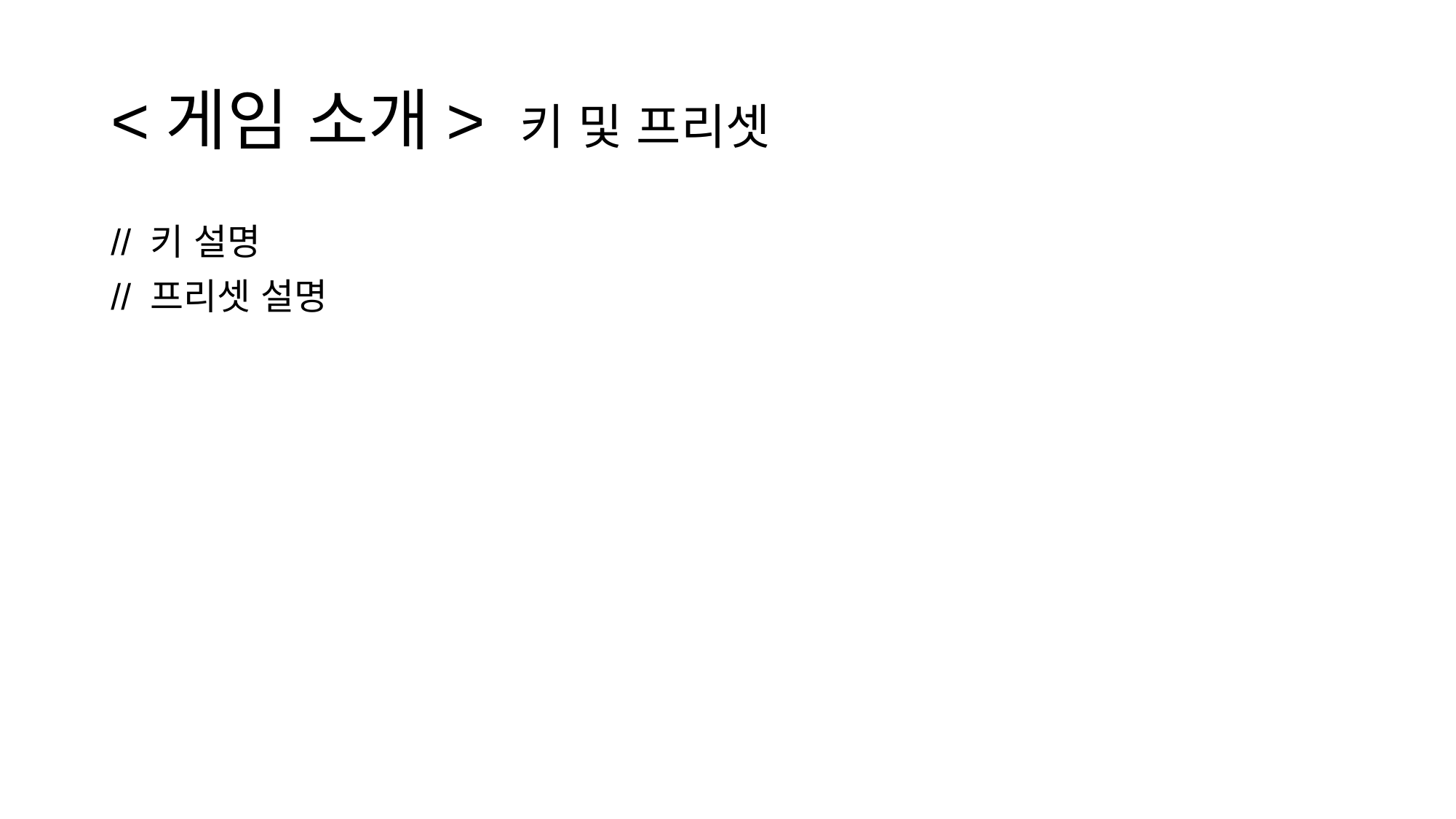

# <게임 소개> 키 및 프리셋
// 키 설명
// 프리셋 설명